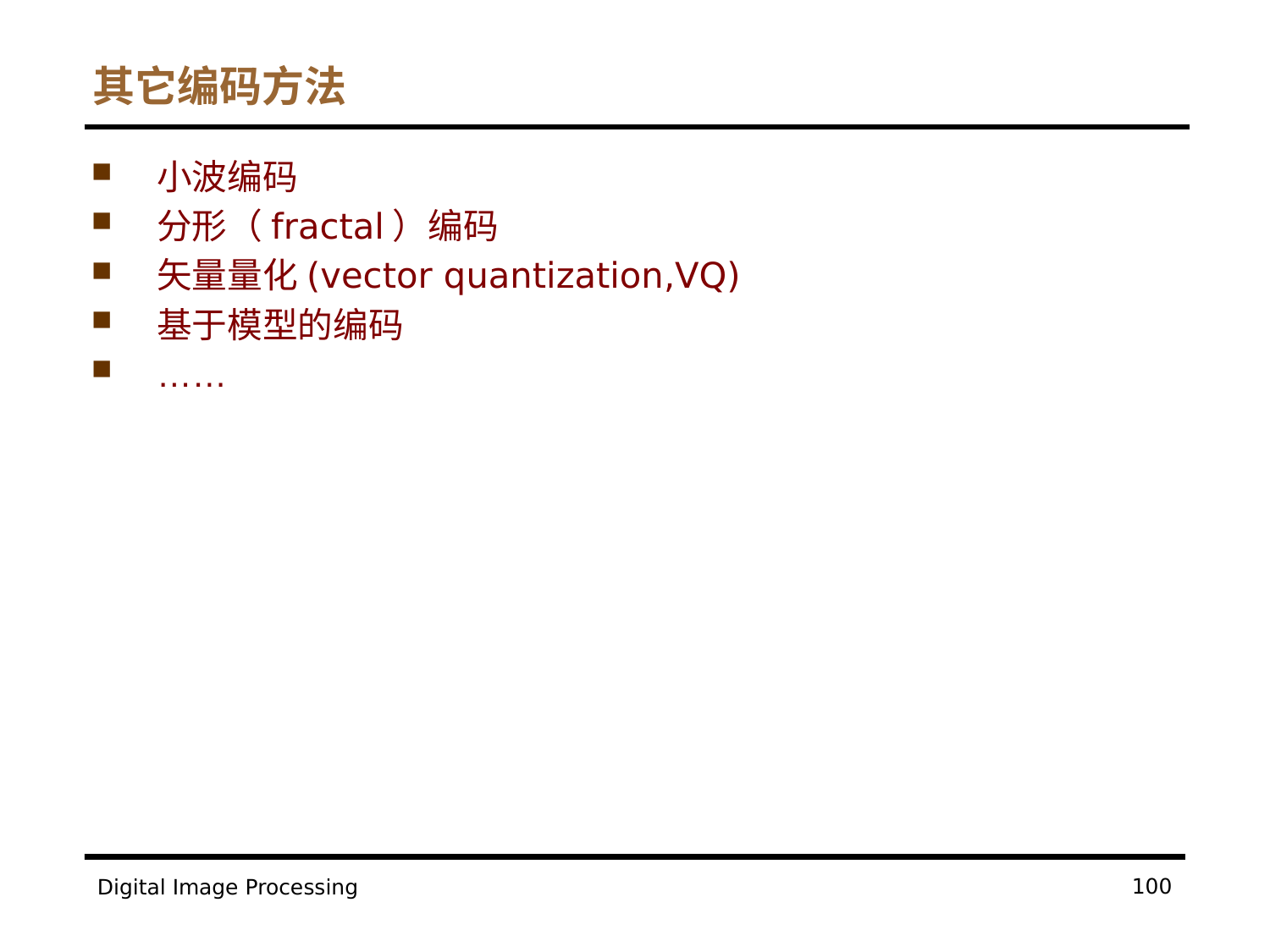

# 其它编码方法
小波编码
分形（fractal）编码
矢量量化(vector quantization,VQ)
基于模型的编码
……
100
Digital Image Processing